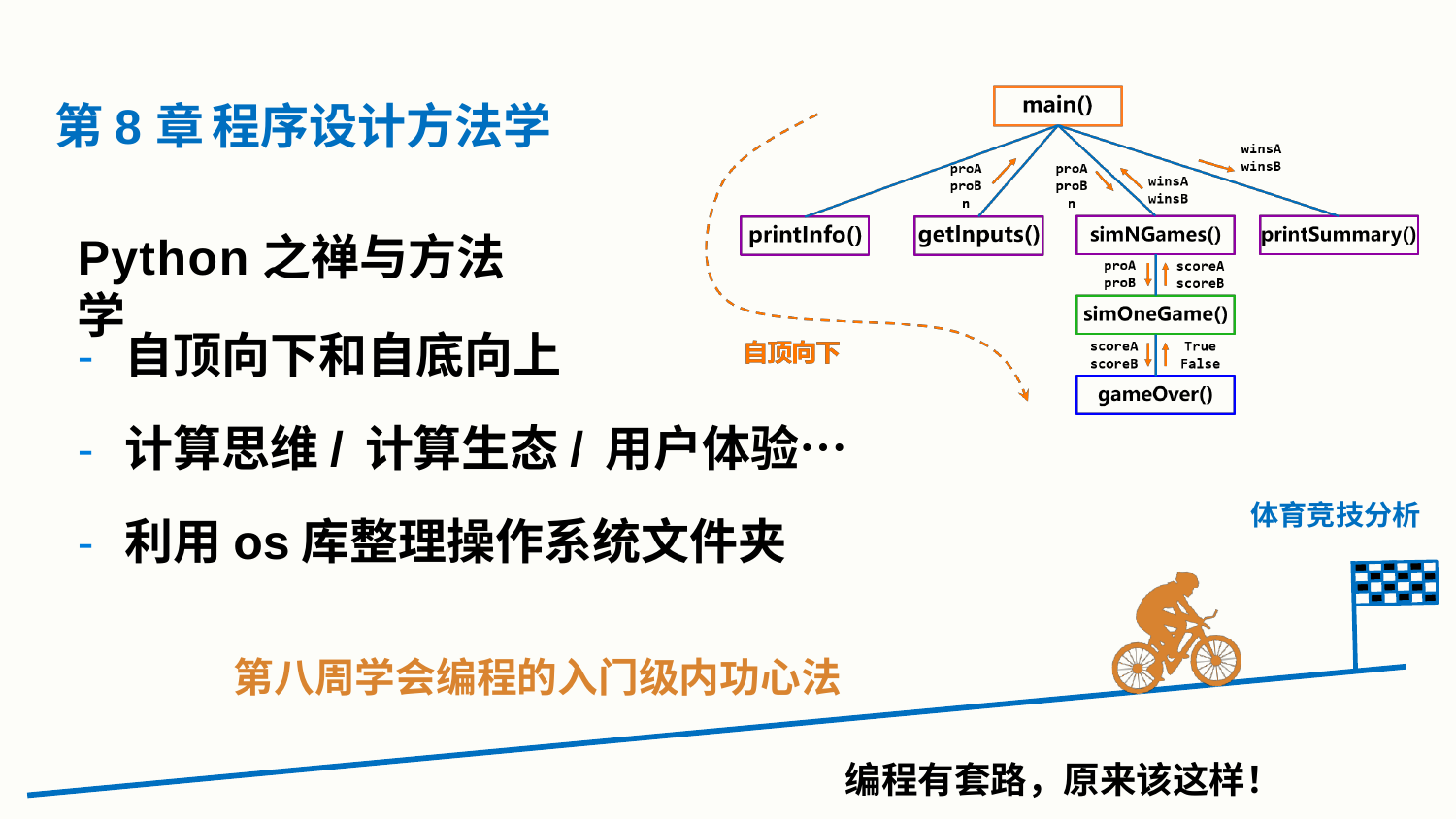

# 第8章	程序设计方法学
Python之禅与方法学
- 自顶向下和自底向上
- 计算思维/计算生态/用户体验…
- 利用os库整理操作系统文件夹
体育竞技分析

第八周学会编程的入门级内功心法

编程有套路，原来该这样！